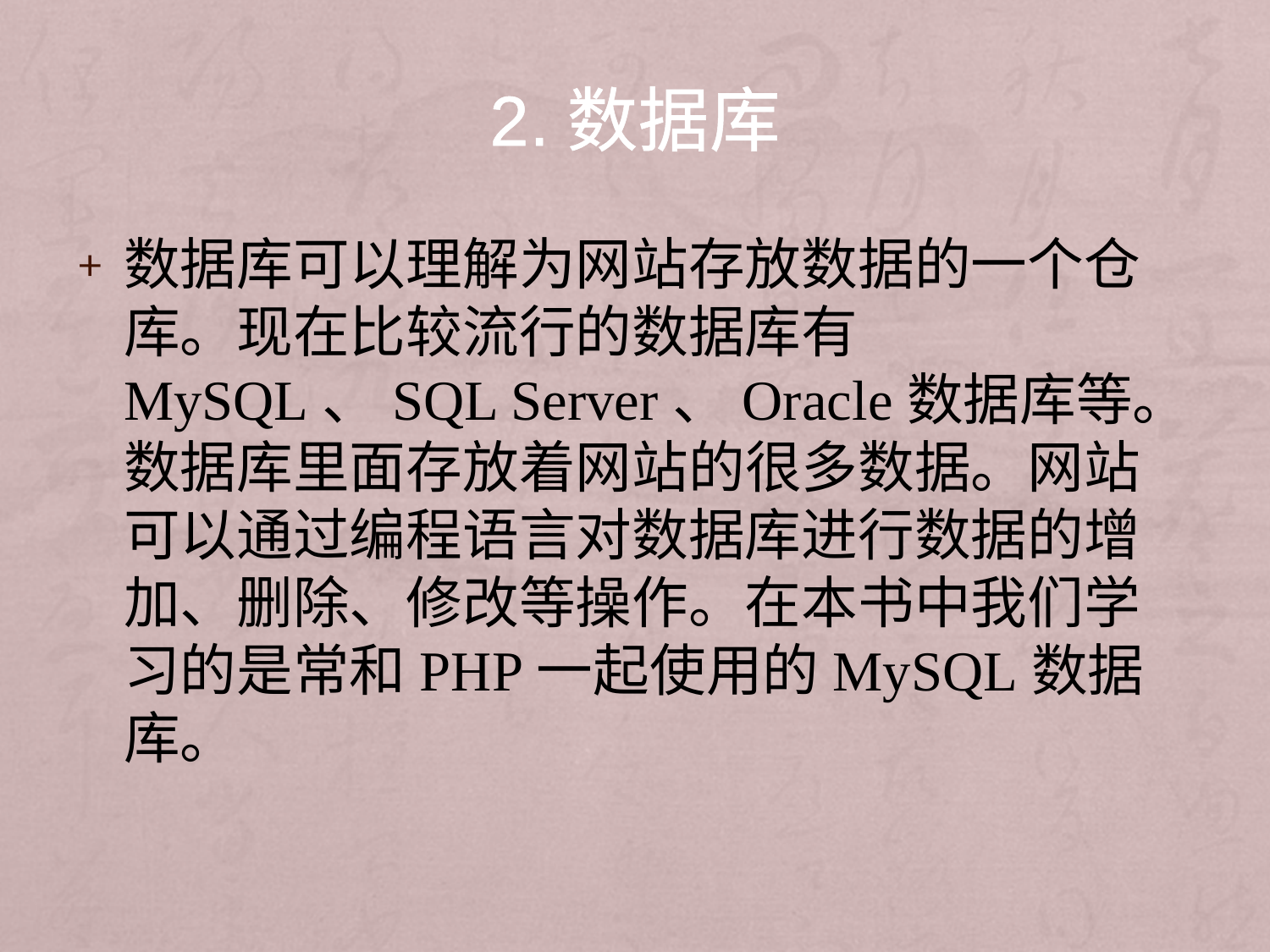

# 2.数据库
数据库可以理解为网站存放数据的一个仓库。现在比较流行的数据库有MySQL、SQL Server、Oracle数据库等。数据库里面存放着网站的很多数据。网站可以通过编程语言对数据库进行数据的增加、删除、修改等操作。在本书中我们学习的是常和PHP一起使用的MySQL数据库。